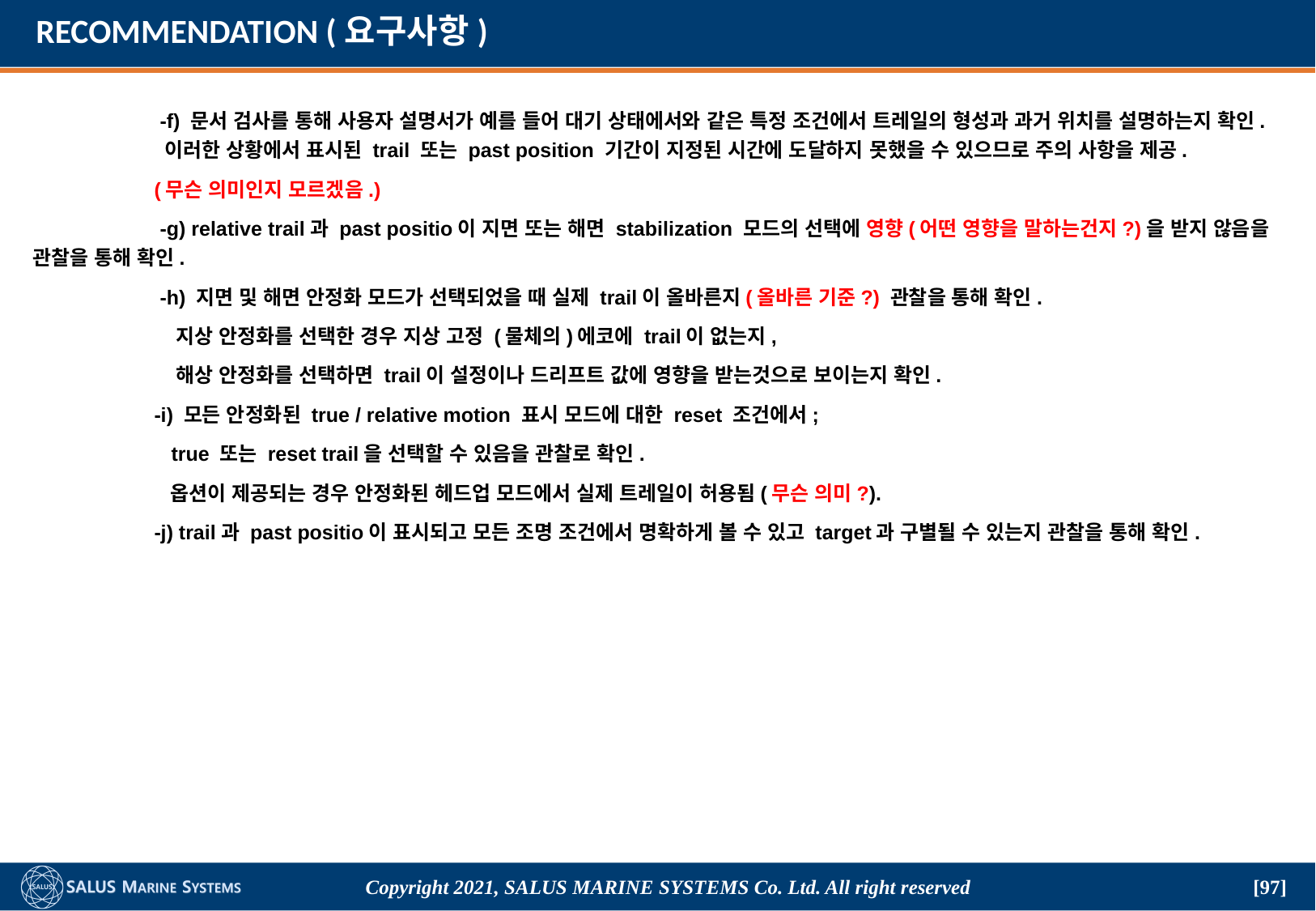

# RECOMMENDATION (요구사항)
	 -f) 문서 검사를 통해 사용자 설명서가 예를 들어 대기 상태에서와 같은 특정 조건에서 트레일의 형성과 과거 위치를 설명하는지 확인. 	 이러한 상황에서 표시된 trail 또는 past position 기간이 지정된 시간에 도달하지 못했을 수 있으므로 주의 사항을 제공.
	(무슨 의미인지 모르겠음.)
	 -g) relative trail과 past positio이 지면 또는 해면 stabilization 모드의 선택에 영향(어떤 영향을 말하는건지?)을 받지 않음을 관찰을 통해 확인.
	 -h) 지면 및 해면 안정화 모드가 선택되었을 때 실제 trail이 올바른지(올바른 기준?) 관찰을 통해 확인.
	   지상 안정화를 선택한 경우 지상 고정 (물체의)에코에 trail이 없는지,
	   해상 안정화를 선택하면 trail이 설정이나 드리프트 값에 영향을 받는것으로 보이는지 확인.
 	-i) 모든 안정화된 true / relative motion 표시 모드에 대한 reset 조건에서;
	   true 또는 reset trail을 선택할 수 있음을 관찰로 확인.
	  옵션이 제공되는 경우 안정화된 헤드업 모드에서 실제 트레일이 허용됨(무슨 의미?).
 	-j) trail과 past positio이 표시되고 모든 조명 조건에서 명확하게 볼 수 있고 target과 구별될 수 있는지 관찰을 통해 확인.
Copyright 2021, SALUS Marine Systems Co. Ltd. All right reserved
[97]